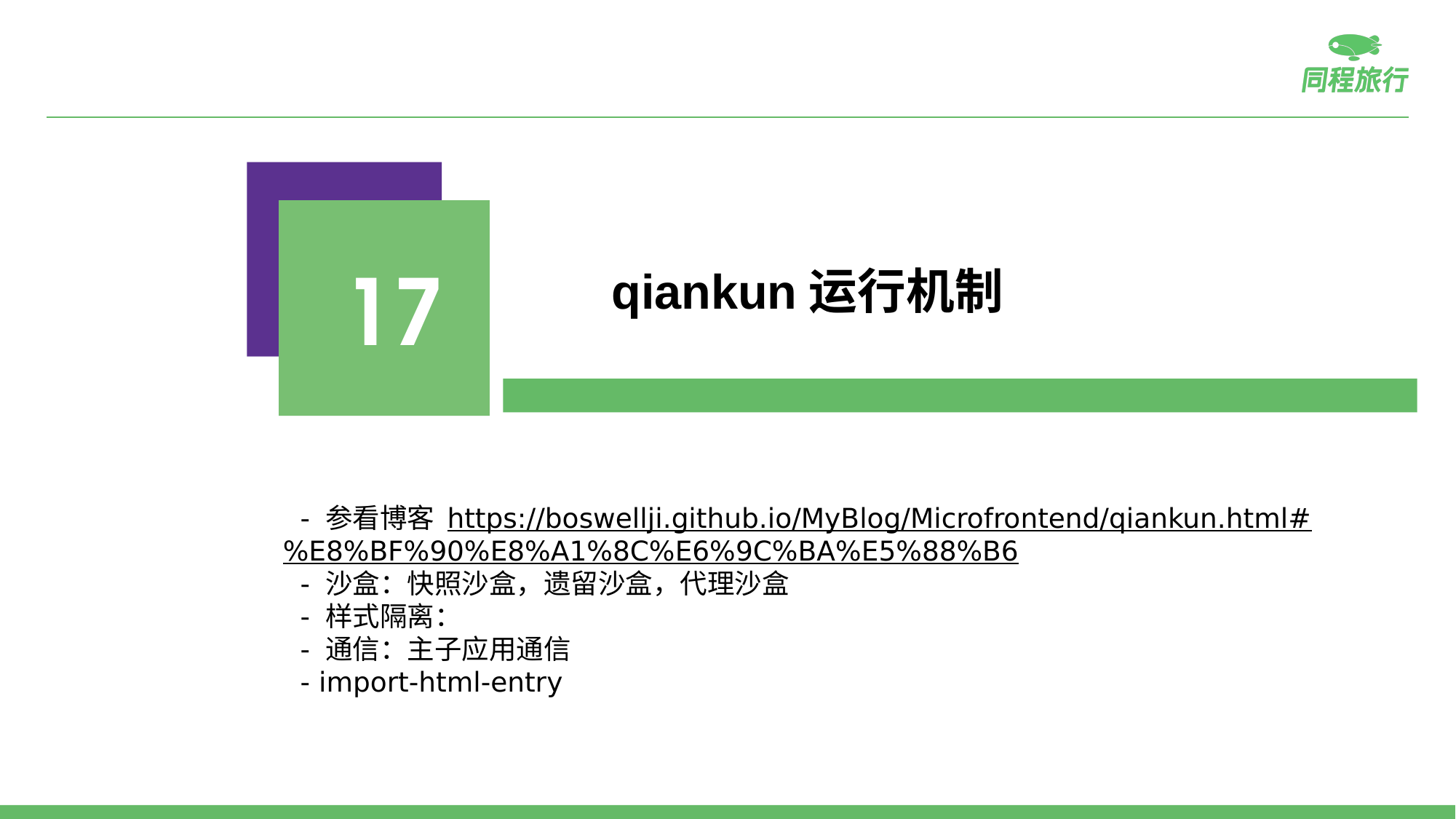

17
qiankun运行机制

  - 参看博客 https://boswellji.github.io/MyBlog/Microfrontend/qiankun.html#%E8%BF%90%E8%A1%8C%E6%9C%BA%E5%88%B6
  - 沙盒：快照沙盒，遗留沙盒，代理沙盒
  - 样式隔离：
  - 通信：主子应用通信
  - import-html-entry